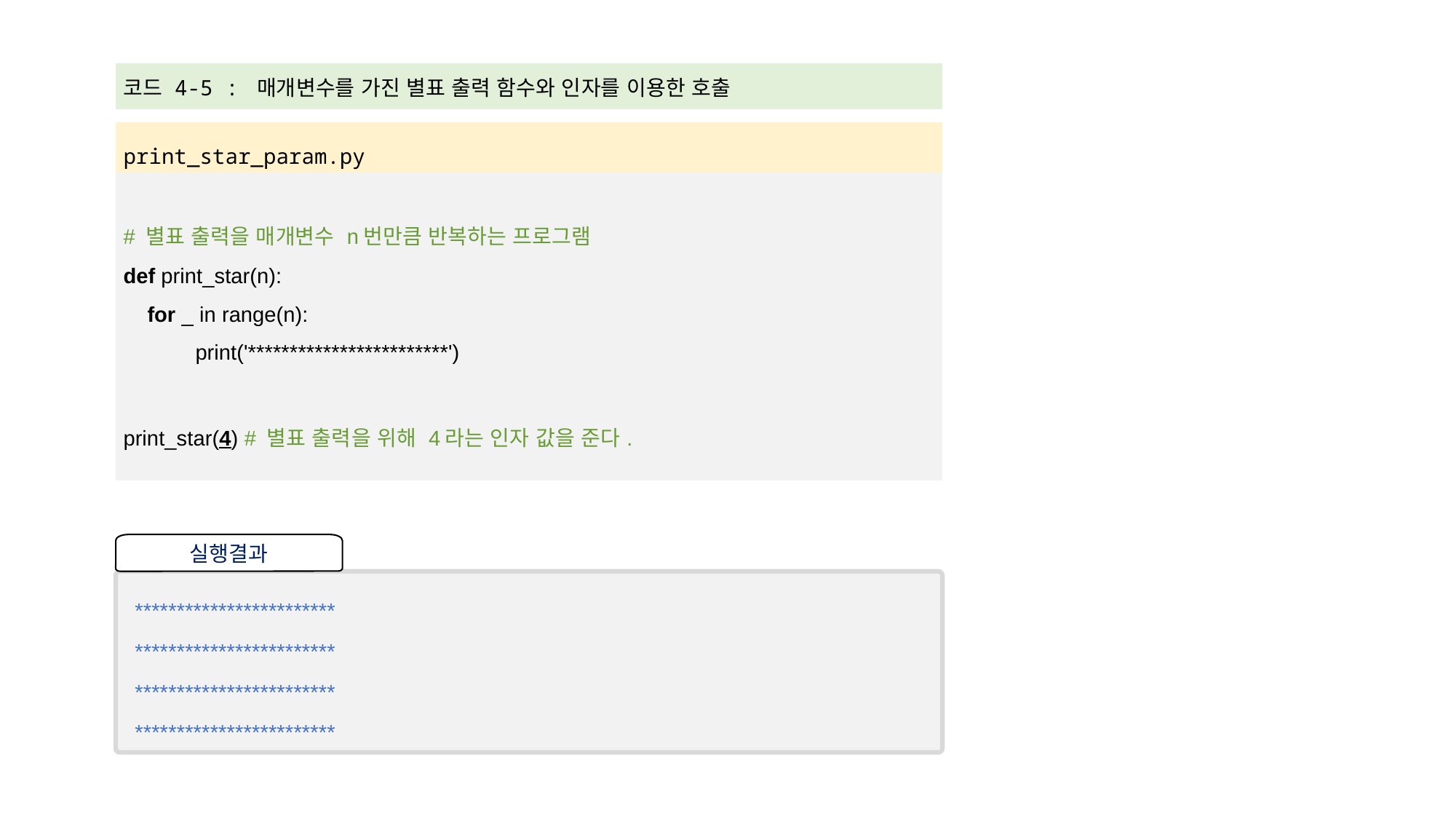

| 코드 4-5 : 매개변수를 가진 별표 출력 함수와 인자를 이용한 호출 |
| --- |
|  |
| print\_star\_param.py |
| # 별표 출력을 매개변수 n번만큼 반복하는 프로그램 def print\_star(n): for \_ in range(n): print('\*\*\*\*\*\*\*\*\*\*\*\*\*\*\*\*\*\*\*\*\*\*\*\*') print\_star(4) # 별표 출력을 위해 4라는 인자 값을 준다. |
실행결과

************************
************************
************************
************************